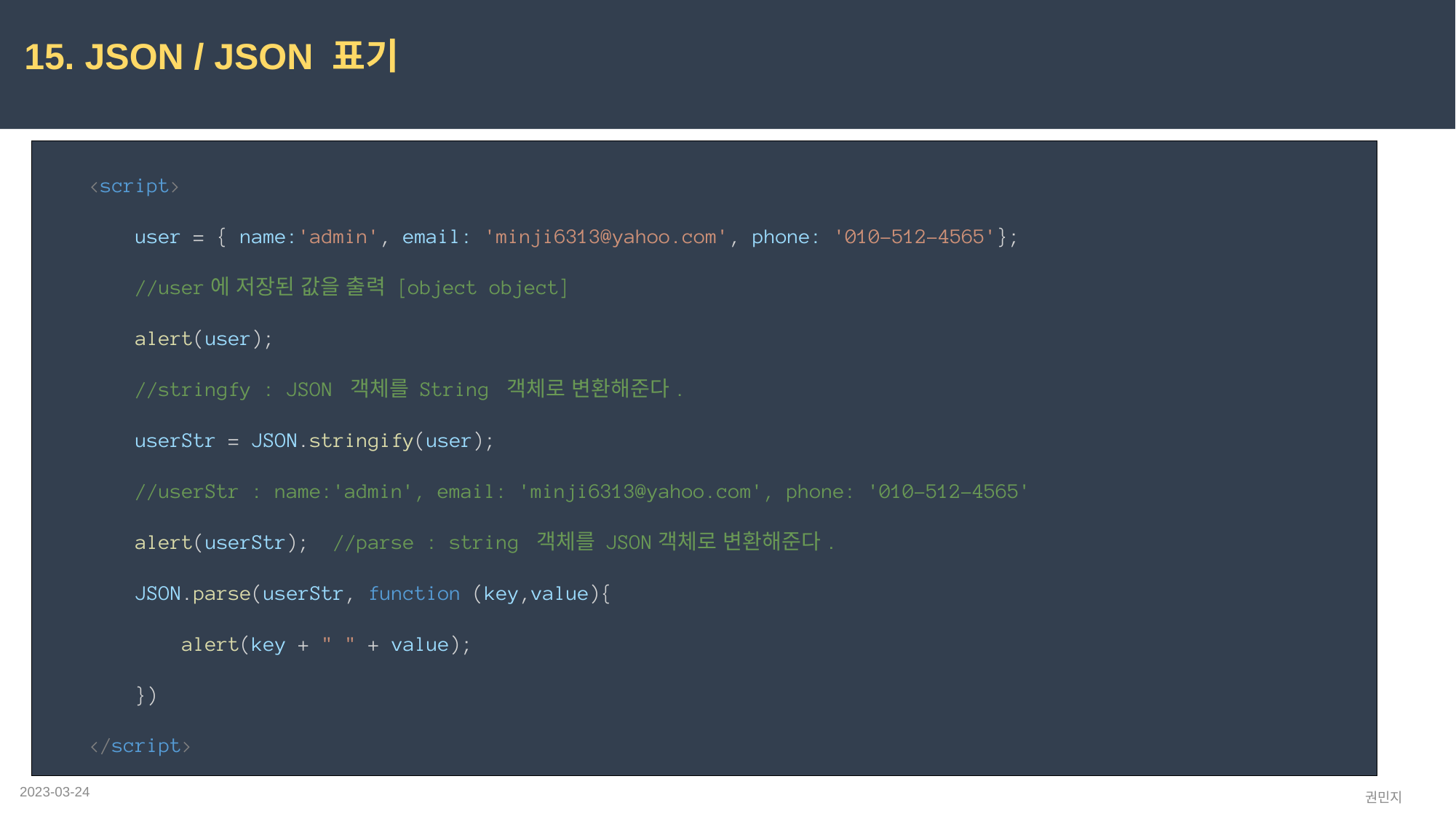

15. JSON / JSON 표기
    <script>
        user = { name:'admin', email: 'minji6313@yahoo.com', phone: '010-512-4565'};
        //user에 저장된 값을 출력 [object object]
        alert(user);
        //stringfy : JSON 객체를 String 객체로 변환해준다.
        userStr = JSON.stringify(user);
        //userStr : name:'admin', email: 'minji6313@yahoo.com', phone: '010-512-4565'
        alert(userStr);  //parse : string 객체를 JSON객체로 변환해준다.
        JSON.parse(userStr, function (key,value){
            alert(key + " " + value);
        })
    </script>
2023-03-24
권민지